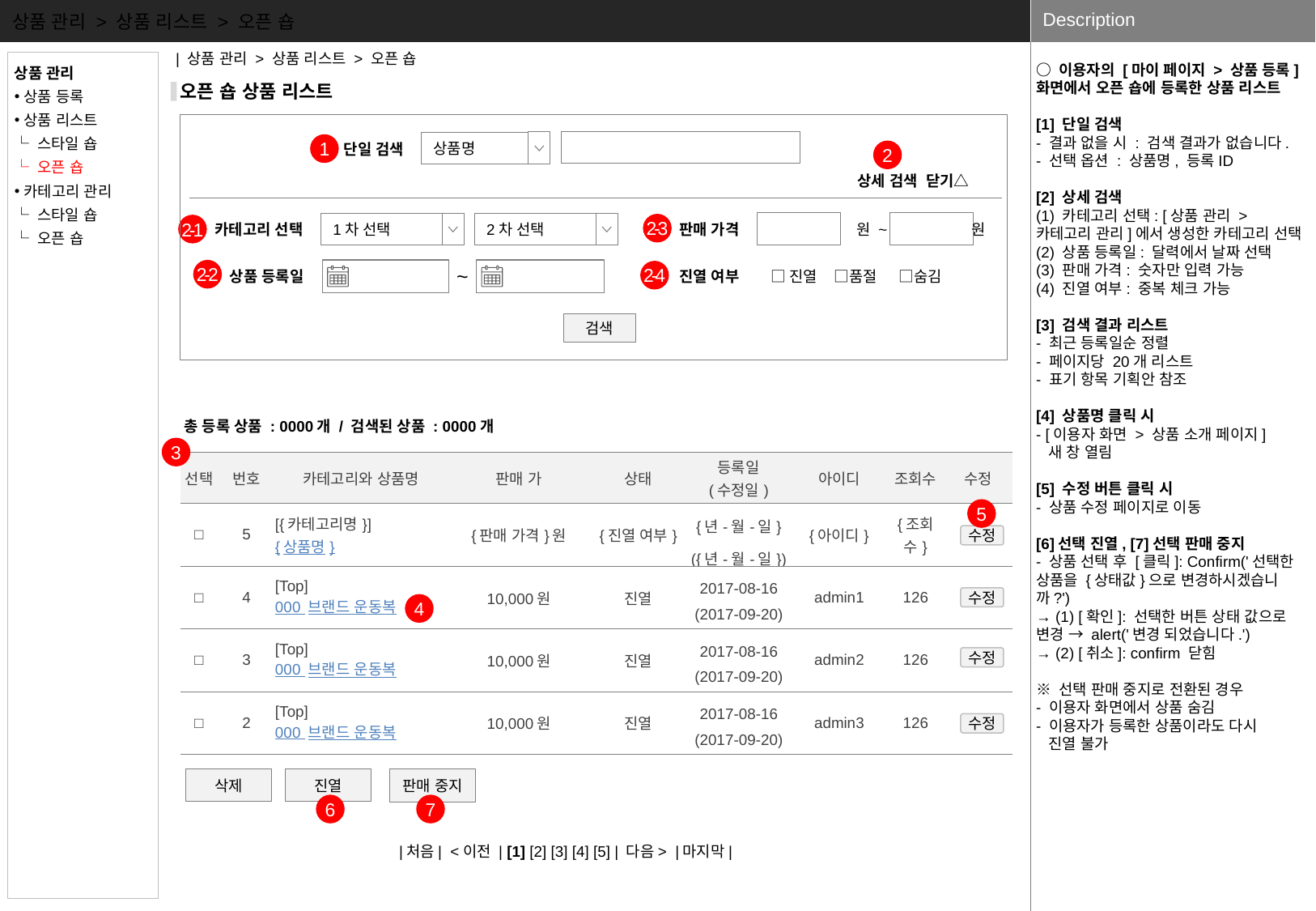

상품 관리 > 상품 리스트 > 오픈 숍

○ 이용자의 [마이 페이지 > 상품 등록] 화면에서 오픈 숍에 등록한 상품 리스트

[1] 단일 검색
- 결과 없을 시 : 검색 결과가 없습니다.
- 선택 옵션 : 상품명, 등록ID

[2] 상세 검색
(1) 카테고리 선택: [상품 관리 > 카테고리 관리]에서 생성한 카테고리 선택
(2) 상품 등록일: 달력에서 날짜 선택
(3) 판매 가격: 숫자만 입력 가능
(4) 진열 여부: 중복 체크 가능

[3] 검색 결과 리스트
- 최근 등록일순 정렬
- 페이지당 20개 리스트
- 표기 항목 기획안 참조

[4] 상품명 클릭 시
- [이용자 화면 > 상품 소개 페이지]
  새 창 열림

[5] 수정 버튼 클릭 시
- 상품 수정 페이지로 이동

[6]선택 진열, [7]선택 판매 중지
- 상품 선택 후 [클릭]: Confirm('선택한 상품을 {상태값}으로 변경하시겠습니까?')
→ (1) [확인]: 선택한 버튼 상태 값으로 변경 → alert('변경 되었습니다.')
→ (2) [취소]: confirm 닫힘

※ 선택 판매 중지로 전환된 경우
- 이용자 화면에서 상품 숨김
- 이용자가 등록한 상품이라도 다시
  진열 불가

| 상품 관리 > 상품 리스트 > 오픈 숍
상품 관리
상품 등록
상품 리스트
└ 스타일 숍
└ 오픈 숍
카테고리 관리
└ 스타일 숍
└ 오픈 숍
오픈 숍 상품 리스트

상품명

단일 검색
1
2
상세 검색  닫기△

1차 선택

2차 선택

카테고리 선택
판매 가격
원 ~                   원
2-3
2-1
~
2-2

2-4
상품 등록일
진열 여부
□진열    □품절     □숨김

검색
총 등록 상품 : 0000개 / 검색된 상품 : 0000개
3
| 선택 | 번호 | 카테고리와 상품명 | 판매 가 | 상태 | 등록일 (수정일) | 아이디 | 조회수 | 수정 |
| --- | --- | --- | --- | --- | --- | --- | --- | --- |
| □ | 5 | [{카테고리명}] {상품명} | {판매 가격}원 | {진열 여부} | {년-월-일} ({년-월-일}) | {아이디} | {조회수} |  |
| □ | 4 | [Top] 000 브랜드 운동복 | 10,000원 | 진열 | 2017-08-16 (2017-09-20) | admin1 | 126 |  |
| □ | 3 | [Top] 000 브랜드 운동복 | 10,000원 | 진열 | 2017-08-16 (2017-09-20) | admin2 | 126 |  |
| □ | 2 | [Top] 000 브랜드 운동복 | 10,000원 | 진열 | 2017-08-16 (2017-09-20) | admin3 | 126 |  |
5
수정
수정
4
수정
수정
판매 중지
삭제
진열
6
7
|처음|  <이전 | [1] [2] [3] [4] [5] | 다음>  |마지막|